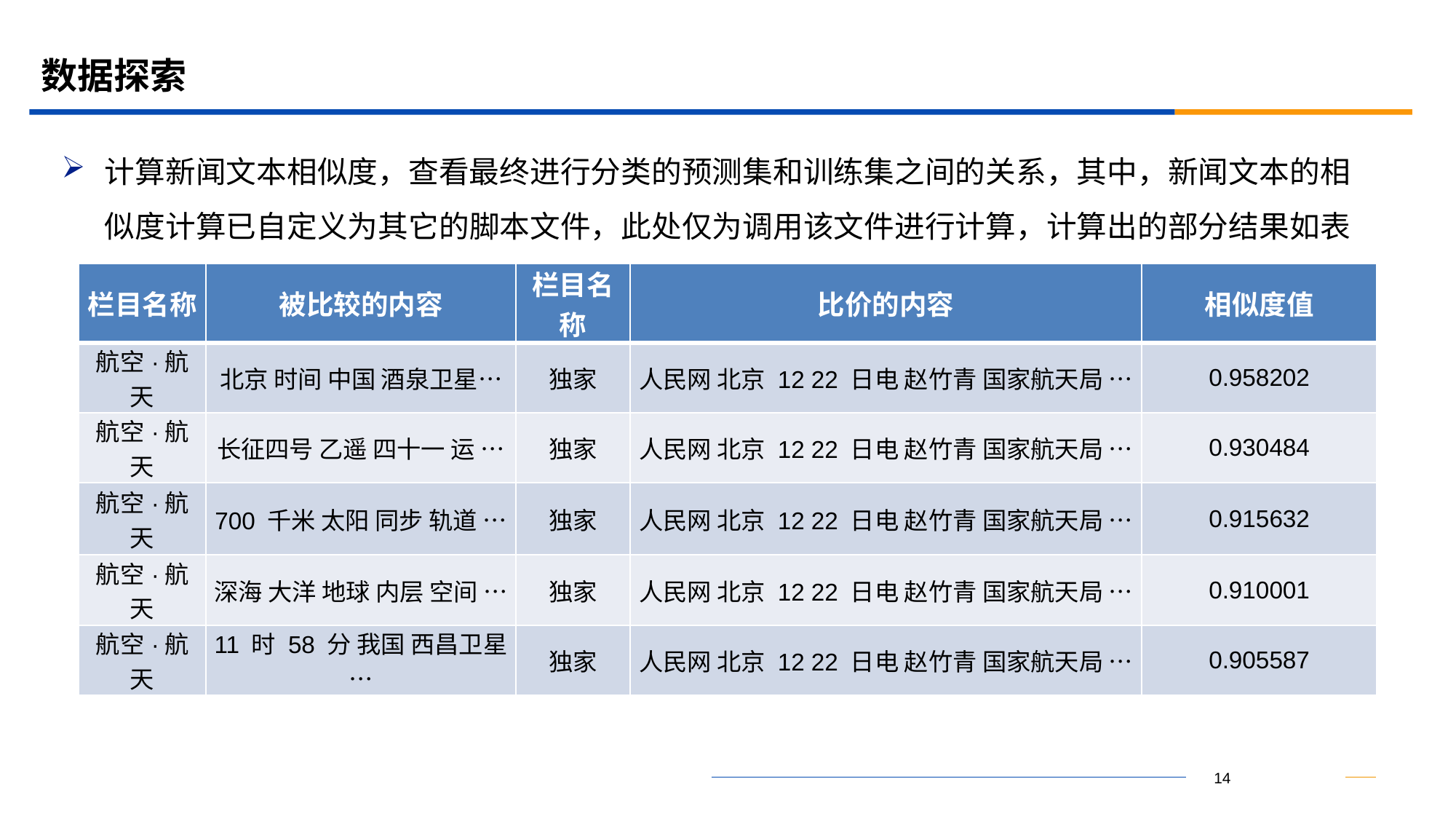

# 数据探索
计算新闻文本相似度，查看最终进行分类的预测集和训练集之间的关系，其中，新闻文本的相似度计算已自定义为其它的脚本文件，此处仅为调用该文件进行计算，计算出的部分结果如表所示。

| 栏目名称 | 被比较的内容 | 栏目名称 | 比价的内容 | 相似度值 |
| --- | --- | --- | --- | --- |
| 航空·航天 | 北京 时间 中国 酒泉卫星… | 独家 | 人民网 北京 12 22 日电 赵竹青 国家航天局 … | 0.958202 |
| 航空·航天 | 长征四号 乙遥 四十一 运 … | 独家 | 人民网 北京 12 22 日电 赵竹青 国家航天局 … | 0.930484 |
| 航空·航天 | 700 千米 太阳 同步 轨道 … | 独家 | 人民网 北京 12 22 日电 赵竹青 国家航天局 … | 0.915632 |
| 航空·航天 | 深海 大洋 地球 内层 空间 … | 独家 | 人民网 北京 12 22 日电 赵竹青 国家航天局 … | 0.910001 |
| 航空·航天 | 11 时 58 分 我国 西昌卫星 … | 独家 | 人民网 北京 12 22 日电 赵竹青 国家航天局 … | 0.905587 |